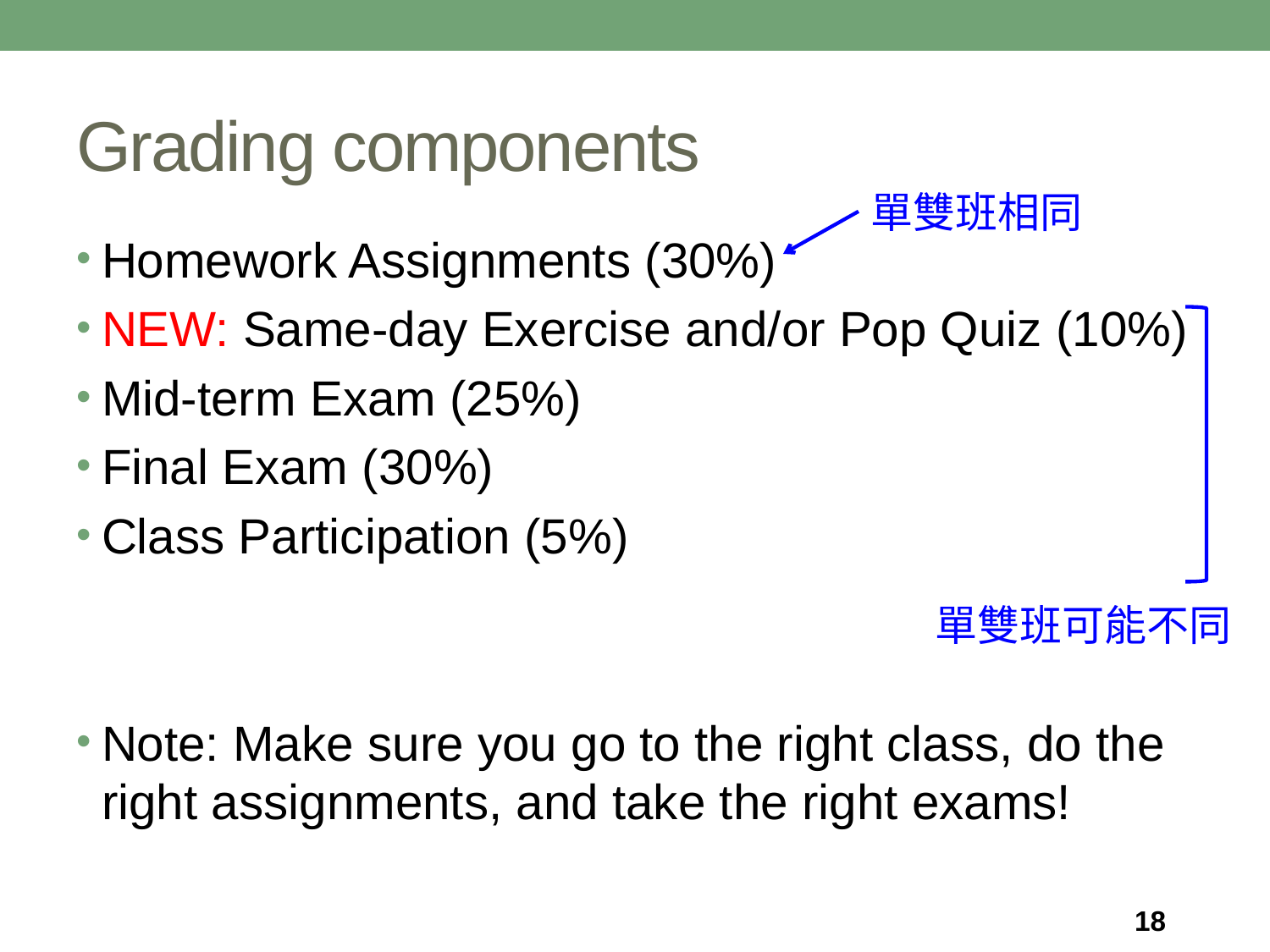

# Grading components
單雙班相同
Homework Assignments (30%)
NEW: Same-day Exercise and/or Pop Quiz (10%)
Mid-term Exam (25%)
Final Exam (30%)
Class Participation (5%)

Note: Make sure you go to the right class, do the right assignments, and take the right exams!

單雙班可能不同
18